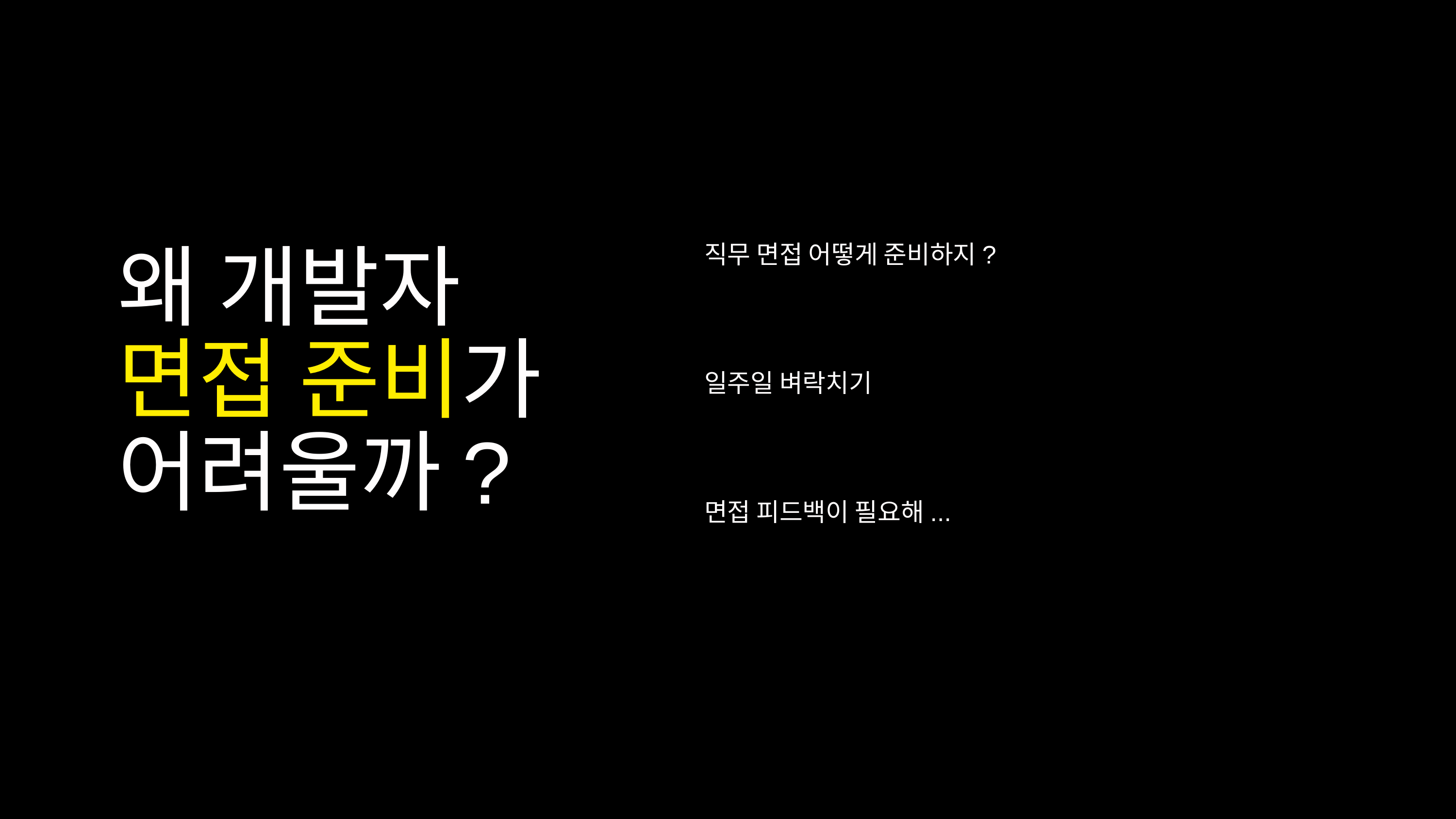

직무 면접 어떻게 준비하지?
왜 개발자
면접 준비가
어려울까?
일주일 벼락치기
면접 피드백이 필요해...